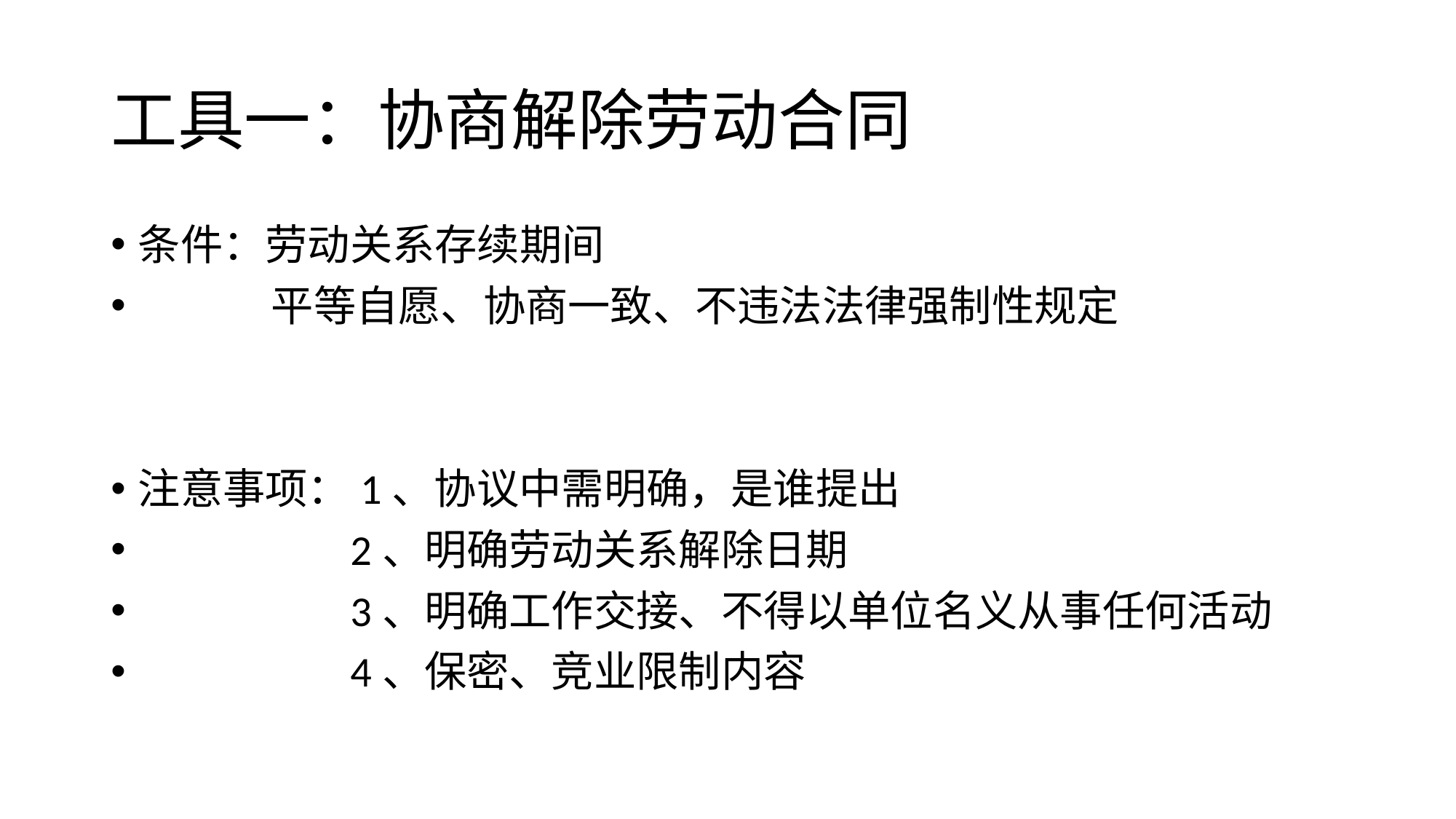

# 工具一：协商解除劳动合同
条件：劳动关系存续期间
             平等自愿、协商一致、不违法法律强制性规定

注意事项：1、协议中需明确，是谁提出
                      2、明确劳动关系解除日期
                      3、明确工作交接、不得以单位名义从事任何活动
                      4、保密、竞业限制内容